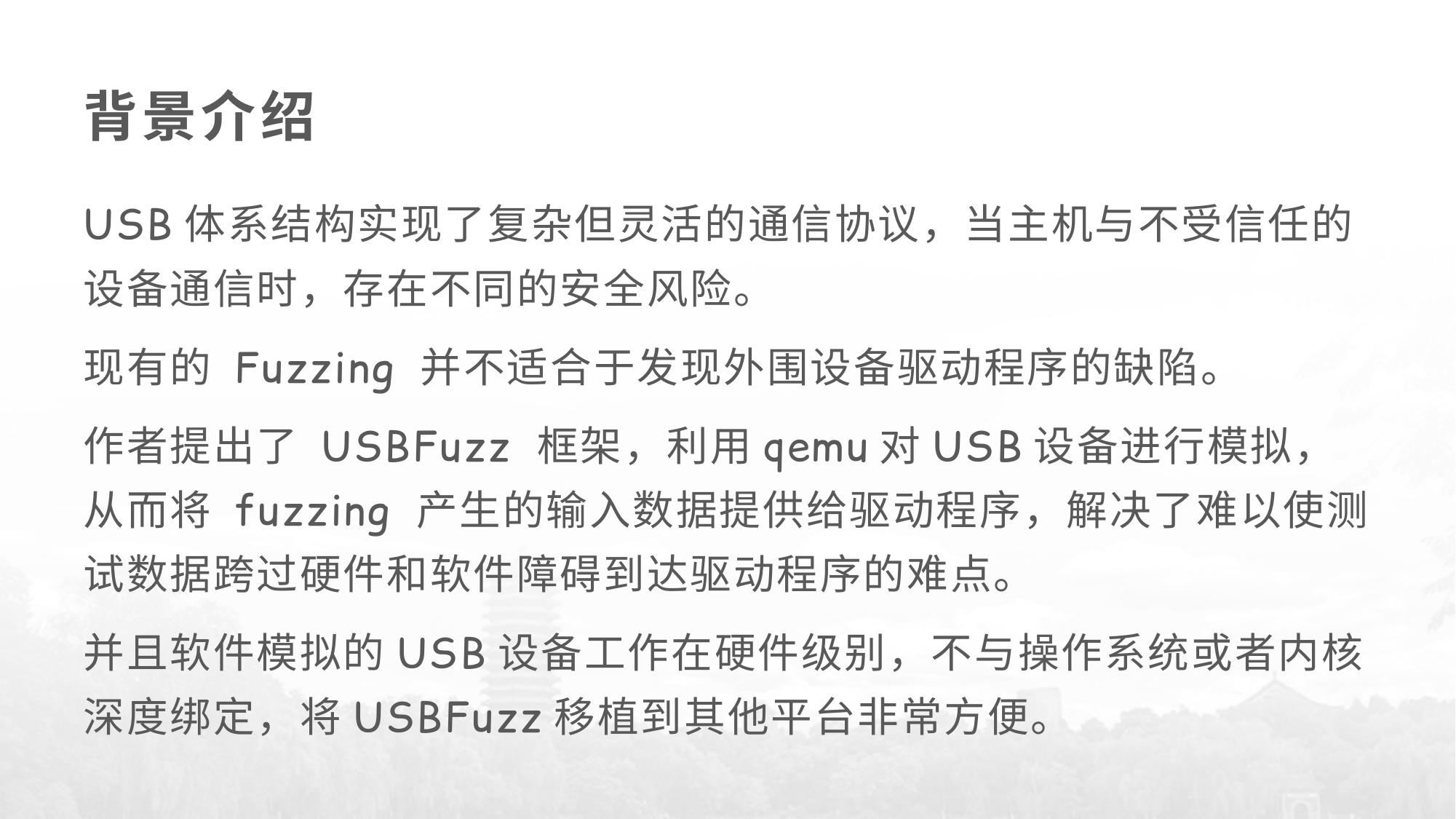

# 背景介绍
USB体系结构实现了复杂但灵活的通信协议，当主机与不受信任的设备通信时，存在不同的安全风险。
现有的 Fuzzing 并不适合于发现外围设备驱动程序的缺陷。
作者提出了 USBFuzz 框架，利用qemu对USB设备进行模拟，从而将 fuzzing 产生的输入数据提供给驱动程序，解决了难以使测试数据跨过硬件和软件障碍到达驱动程序的难点。
并且软件模拟的USB设备工作在硬件级别，不与操作系统或者内核深度绑定，将USBFuzz移植到其他平台非常方便。